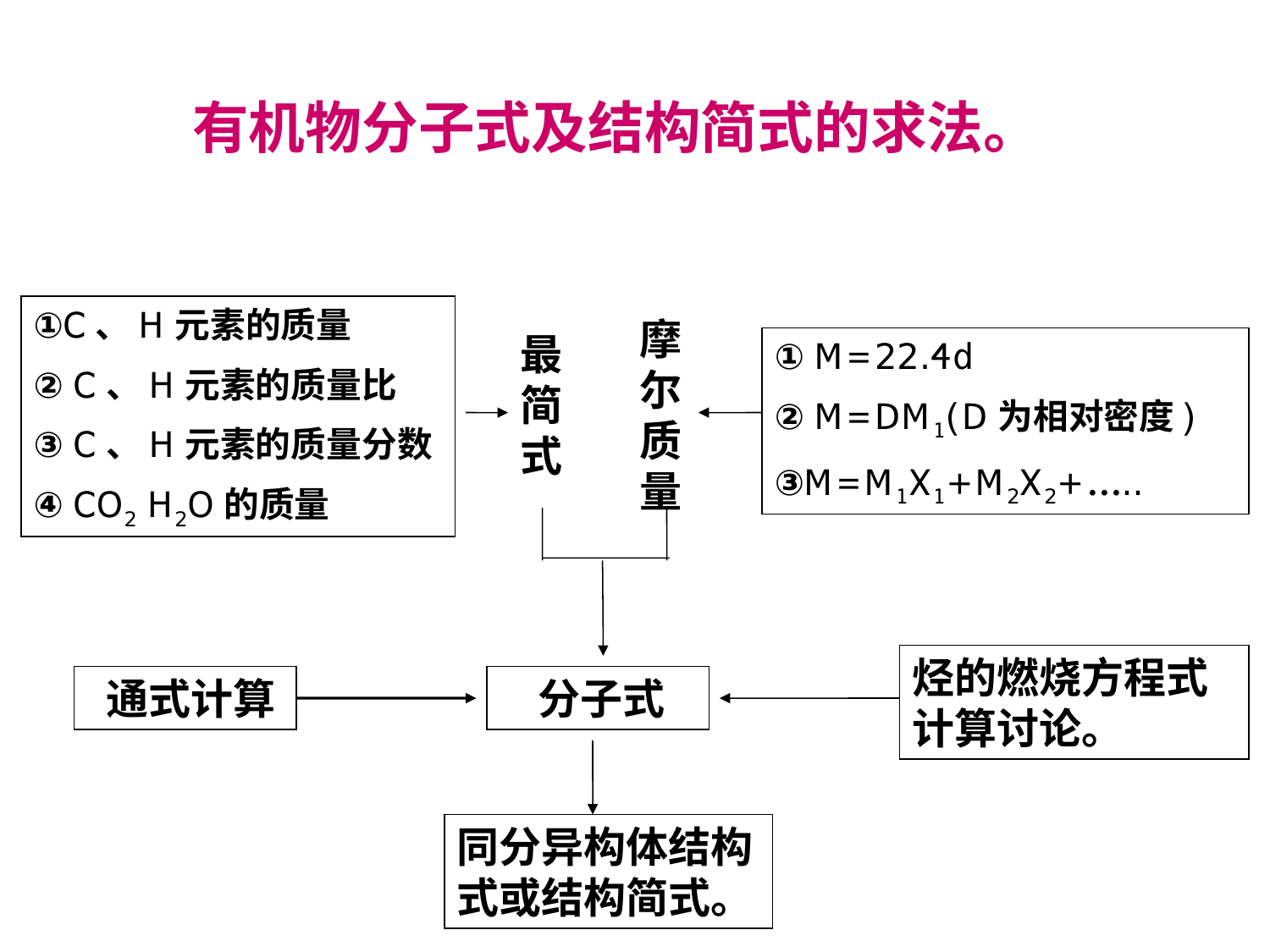

有机物分子式及结构简式的求法。
①C、H元素的质量
② C、H元素的质量比
③ C、H元素的质量分数
④ CO2 H2O的质量
最简式

摩尔质量
① M=22.4d
② M=DM1(D为相对密度)
③M=M1X1+M2X2+…..

烃的燃烧方程式计算讨论。

 通式计算

   分子式

同分异构体结构式或结构简式。